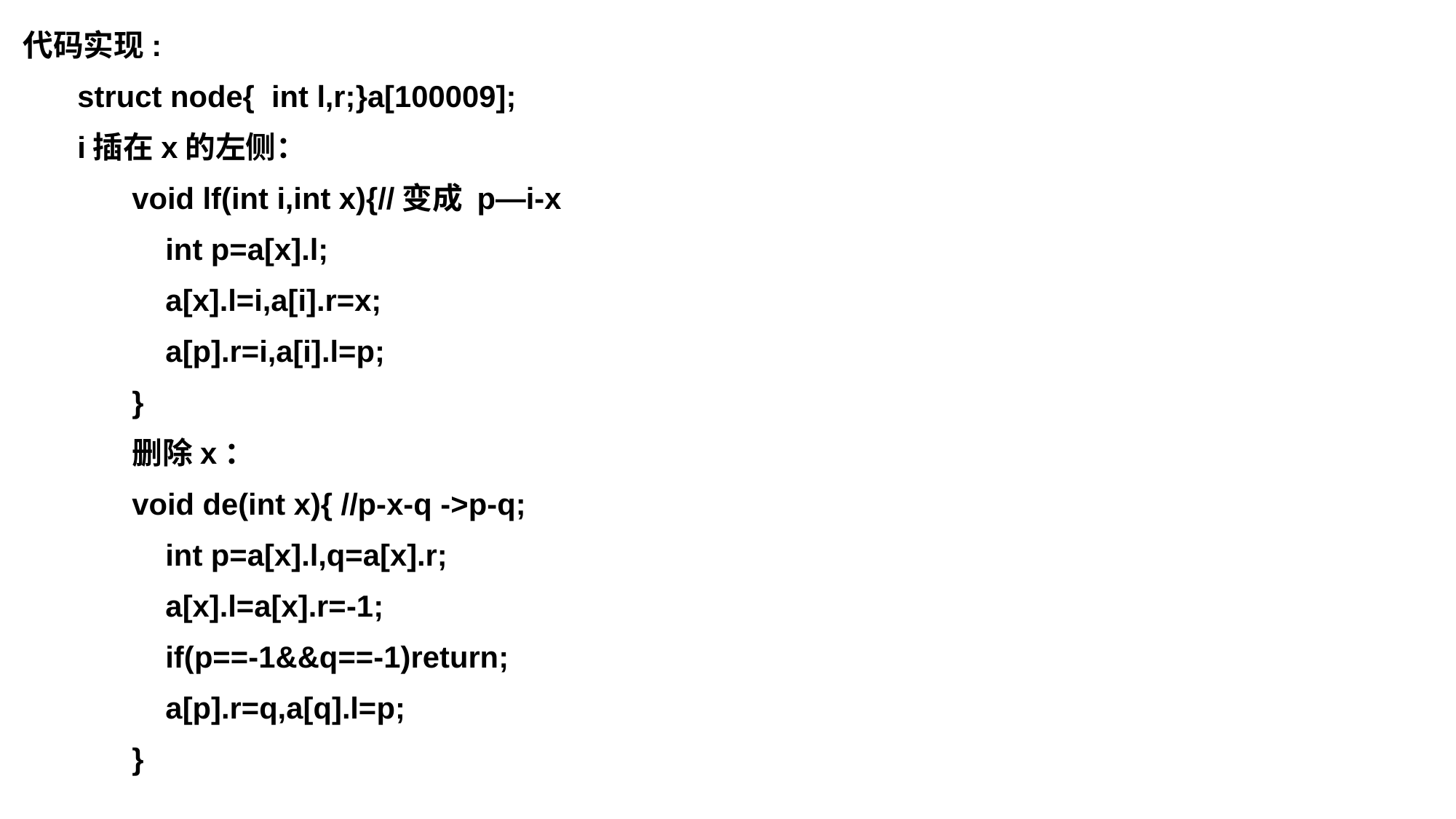

代码实现:
struct node{  int l,r;}a[100009];
i插在x的左侧：
void lf(int i,int x){//变成 p—i-x
    int p=a[x].l;
    a[x].l=i,a[i].r=x;
    a[p].r=i,a[i].l=p;
}
删除x：
void de(int x){ //p-x-q ->p-q;
    int p=a[x].l,q=a[x].r;
    a[x].l=a[x].r=-1;
    if(p==-1&&q==-1)return;
    a[p].r=q,a[q].l=p;
}